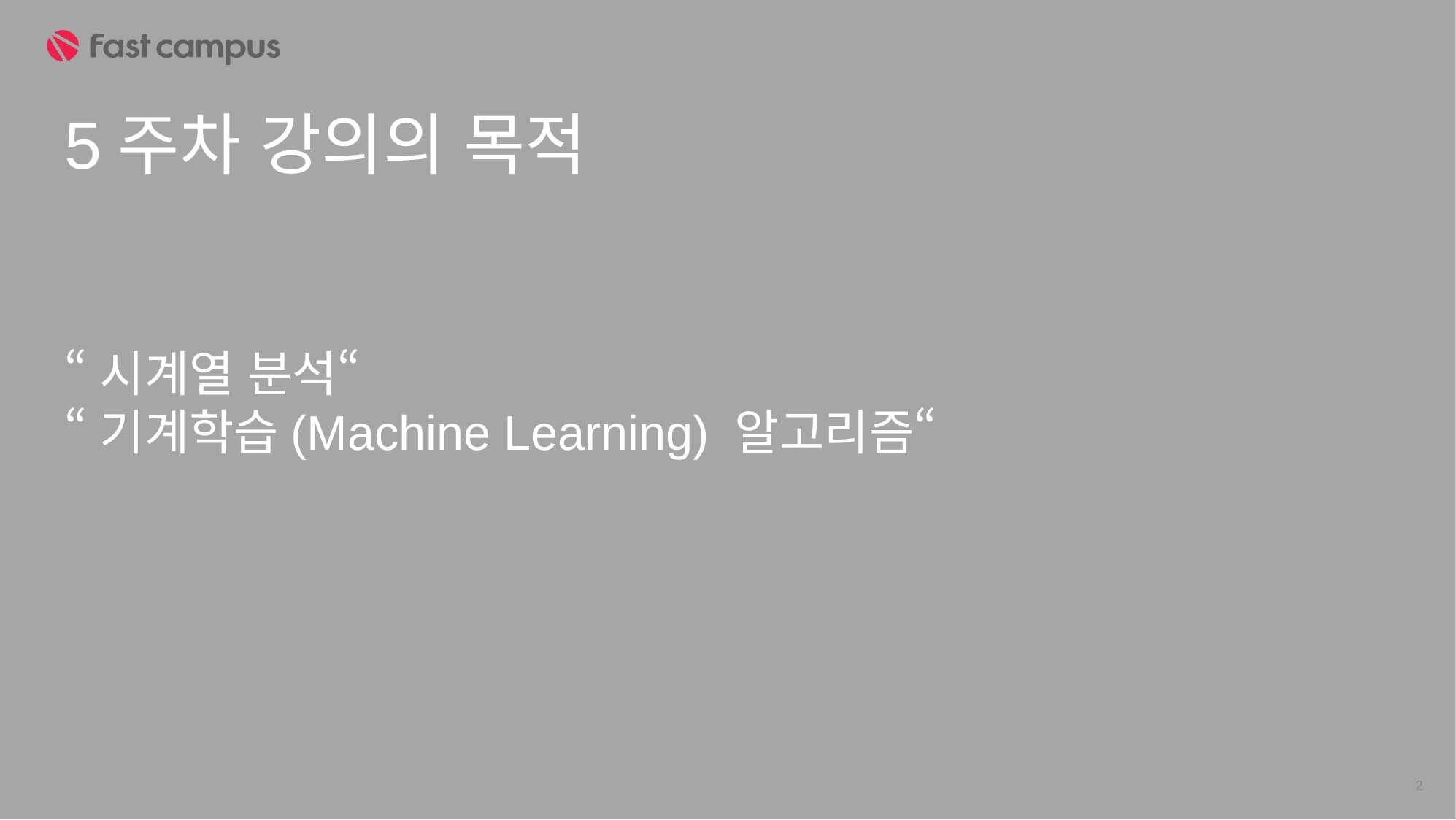

5주차 강의의 목적

“시계열 분석“
“기계학습(Machine Learning) 알고리즘“
2